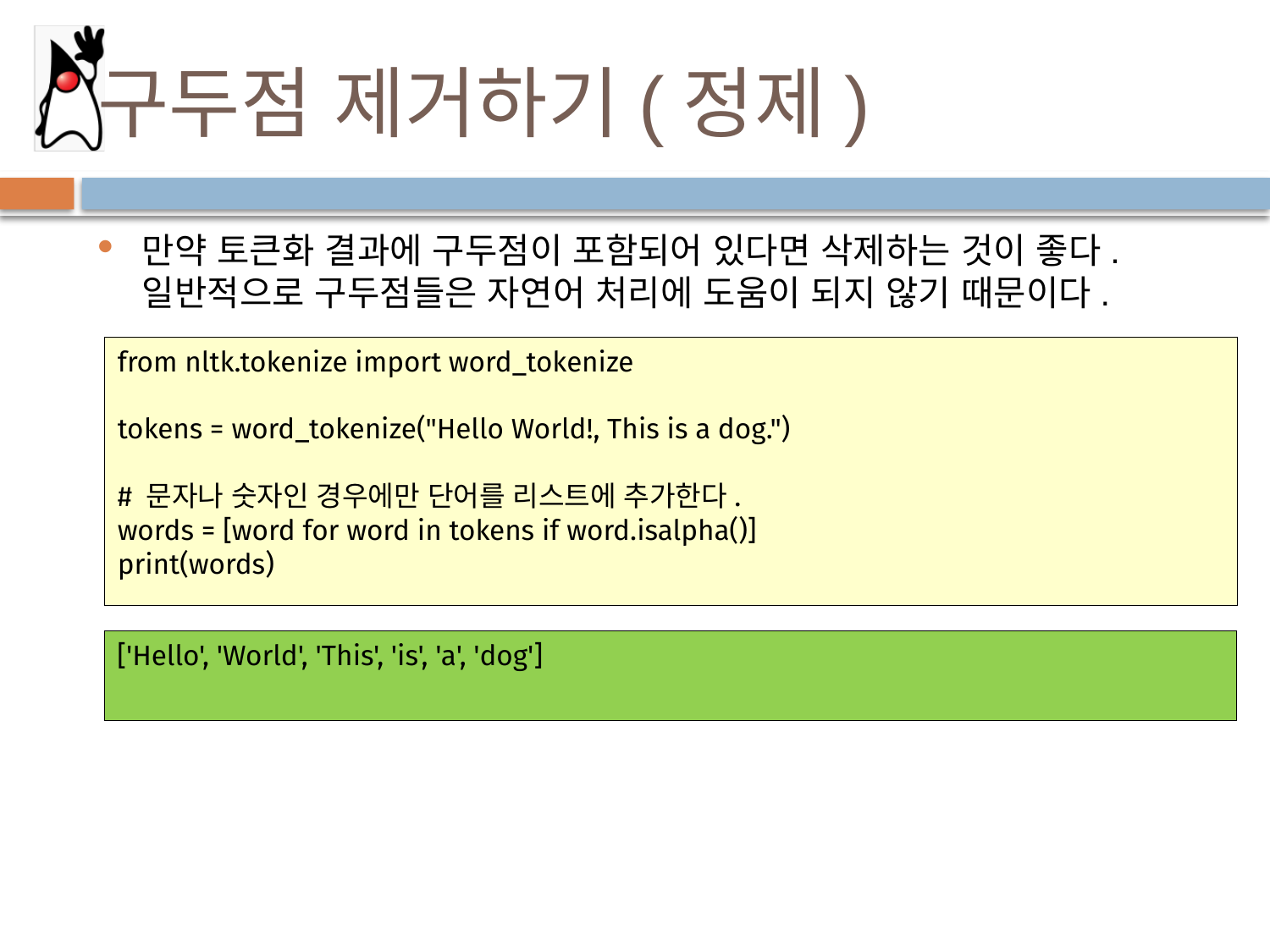

# 구두점 제거하기(정제)
만약 토큰화 결과에 구두점이 포함되어 있다면 삭제하는 것이 좋다. 일반적으로 구두점들은 자연어 처리에 도움이 되지 않기 때문이다.
from nltk.tokenize import word_tokenize

tokens = word_tokenize("Hello World!, This is a dog.")

# 문자나 숫자인 경우에만 단어를 리스트에 추가한다.
words = [word for word in tokens if word.isalpha()]
print(words)
['Hello', 'World', 'This', 'is', 'a', 'dog']